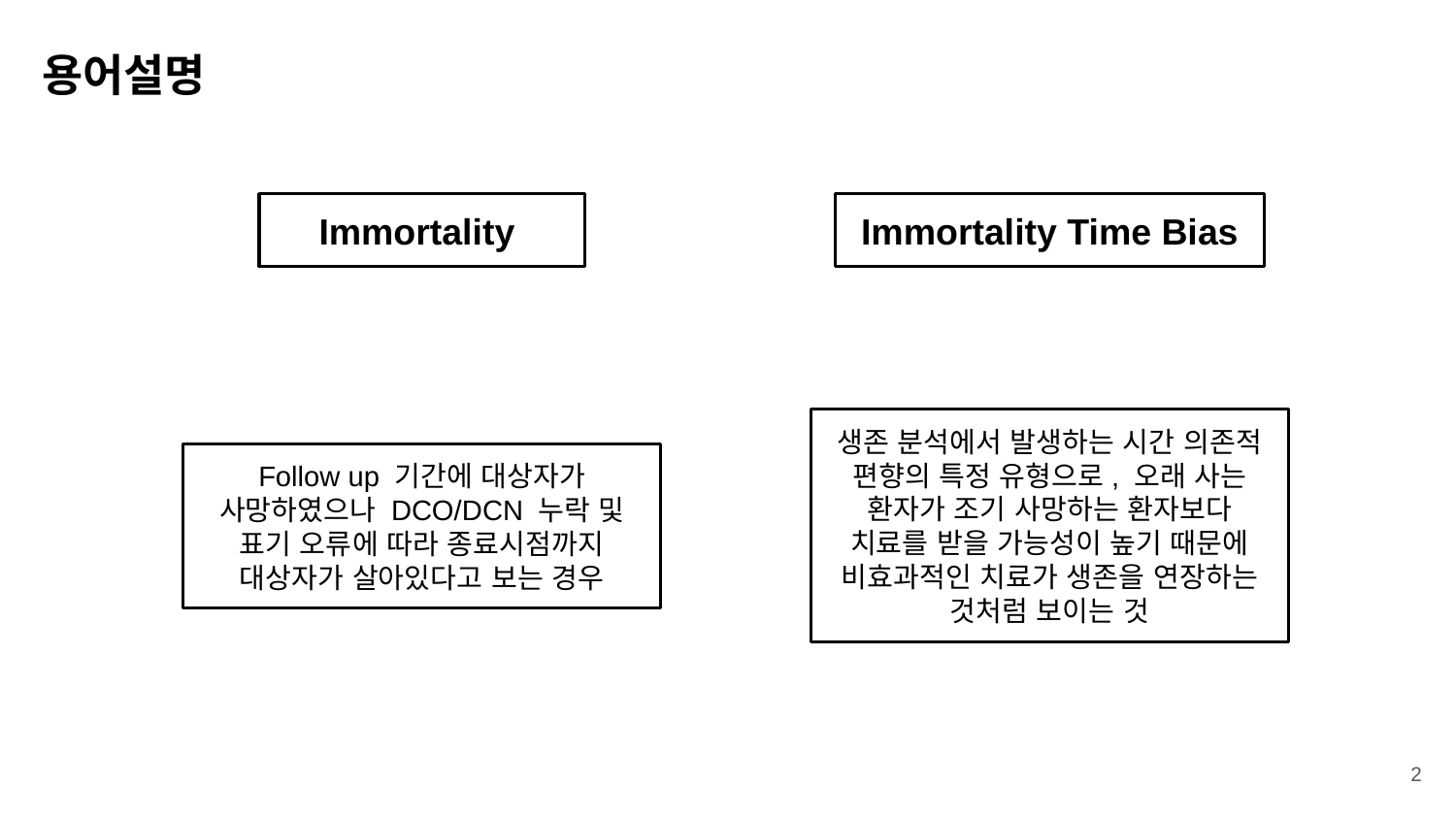

용어설명
Immortality
Immortality Time Bias
생존 분석에서 발생하는 시간 의존적 편향의 특정 유형으로, 오래 사는 환자가 조기 사망하는 환자보다 치료를 받을 가능성이 높기 때문에 비효과적인 치료가 생존을 연장하는 것처럼 보이는 것
Follow up 기간에 대상자가 사망하였으나 DCO/DCN 누락 및 표기 오류에 따라 종료시점까지 대상자가 살아있다고 보는 경우
2